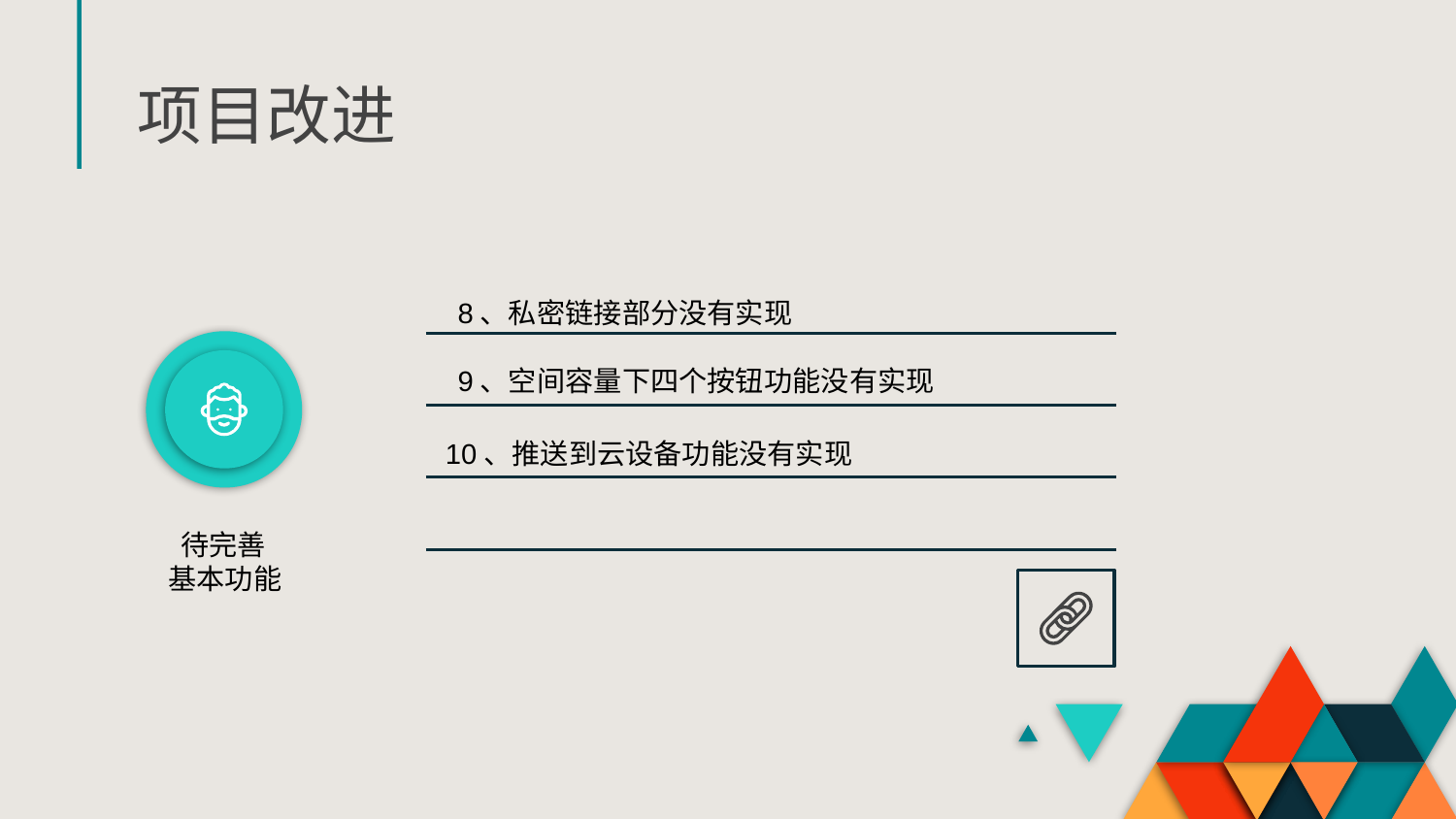

# 项目改进
8、私密链接部分没有实现

9、空间容量下四个按钮功能没有实现

10、推送到云设备功能没有实现
   待完善
 基本功能